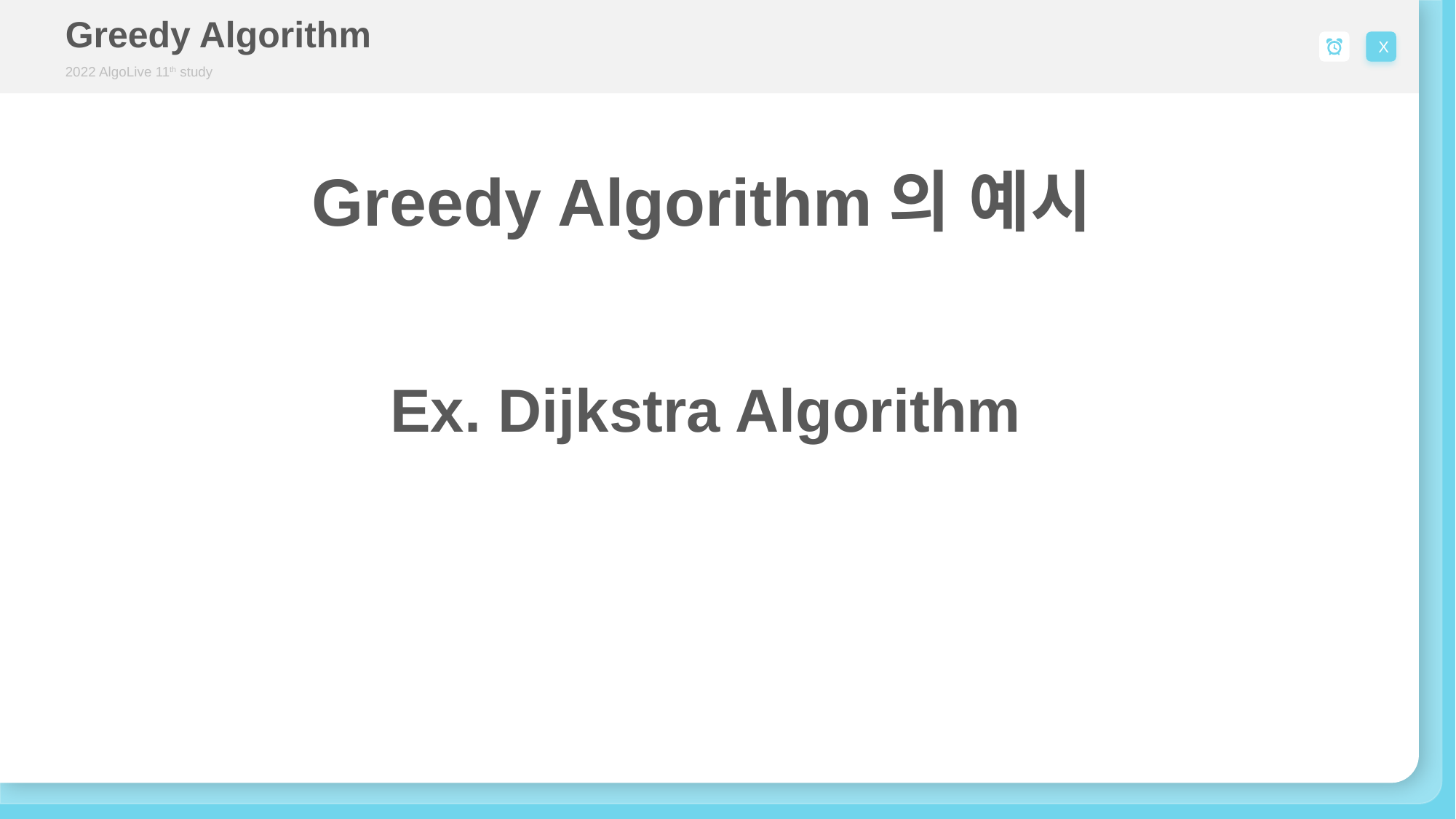

Greedy Algorithm
2022 AlgoLive 11th study

X
Greedy Algorithm의 예시
Ex. Dijkstra Algorithm